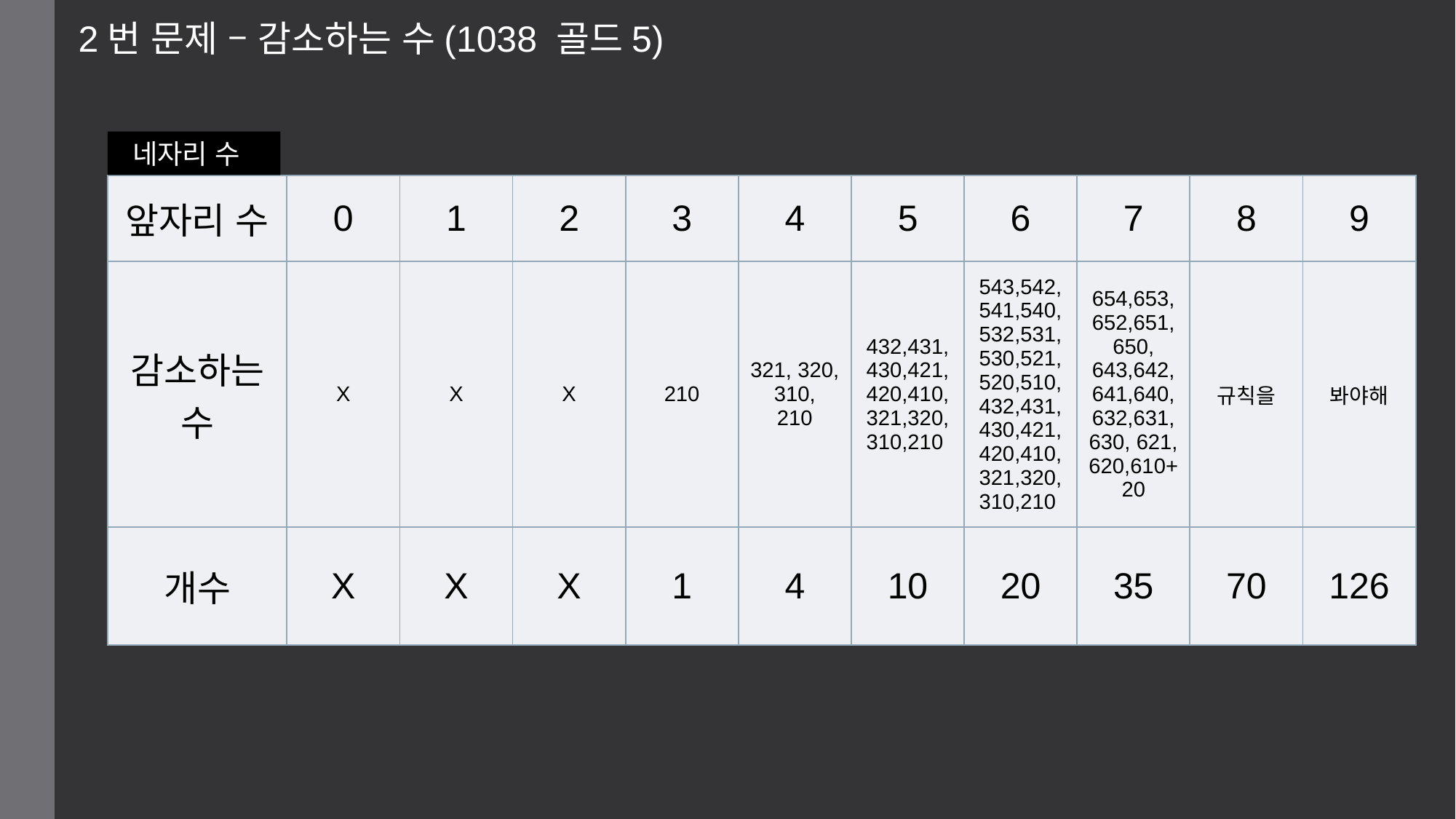

2번 문제 – 감소하는 수(1038 골드5)
 네자리 수
| 앞자리 수 | 0 | 1 | 2 | 3 | 4 | 5 | 6 | 7 | 8 | 9 |
| --- | --- | --- | --- | --- | --- | --- | --- | --- | --- | --- |
| 감소하는 수 | X | X | X | 210 | 321, 320, 310, 210 | 432,431, 430,421, 420,410, 321,320, 310,210 | 543,542, 541,540, 532,531, 530,521, 520,510, 432,431, 430,421, 420,410, 321,320, 310,210 | 654,653,652,651,650, 643,642, 641,640, 632,631, 630, 621, 620,610+20 | 규칙을 | 봐야해 |
| 개수 | X | X | X | 1 | 4 | 10 | 20 | 35 | 70 | 126 |